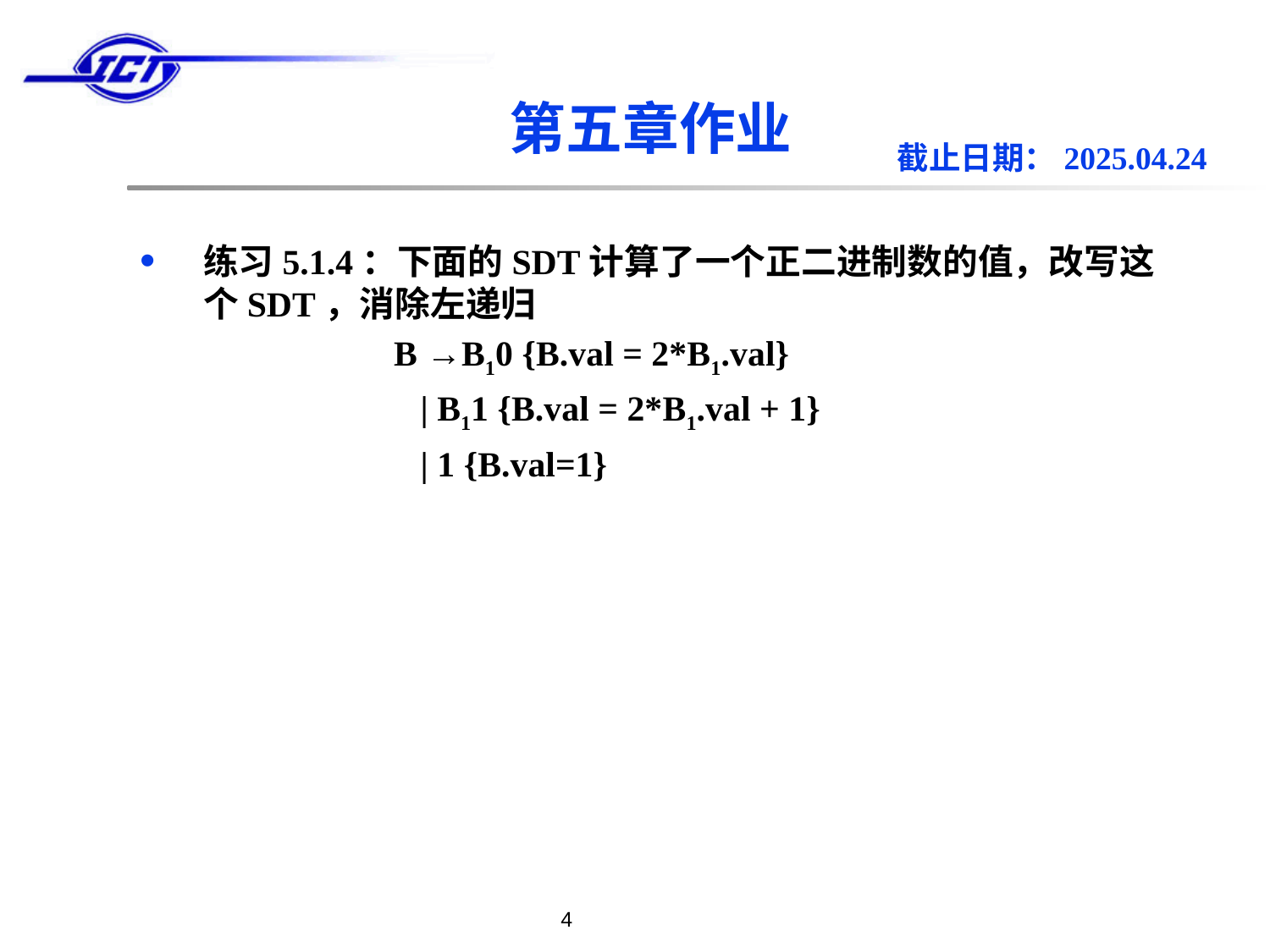

# 第五章作业
截止日期：2025.04.24
练习5.1.4：下面的SDT计算了一个正二进制数的值，改写这个SDT，消除左递归
		B →B10 {B.val = 2*B1.val}
		   | B11 {B.val = 2*B1.val + 1}
		   | 1 {B.val=1}